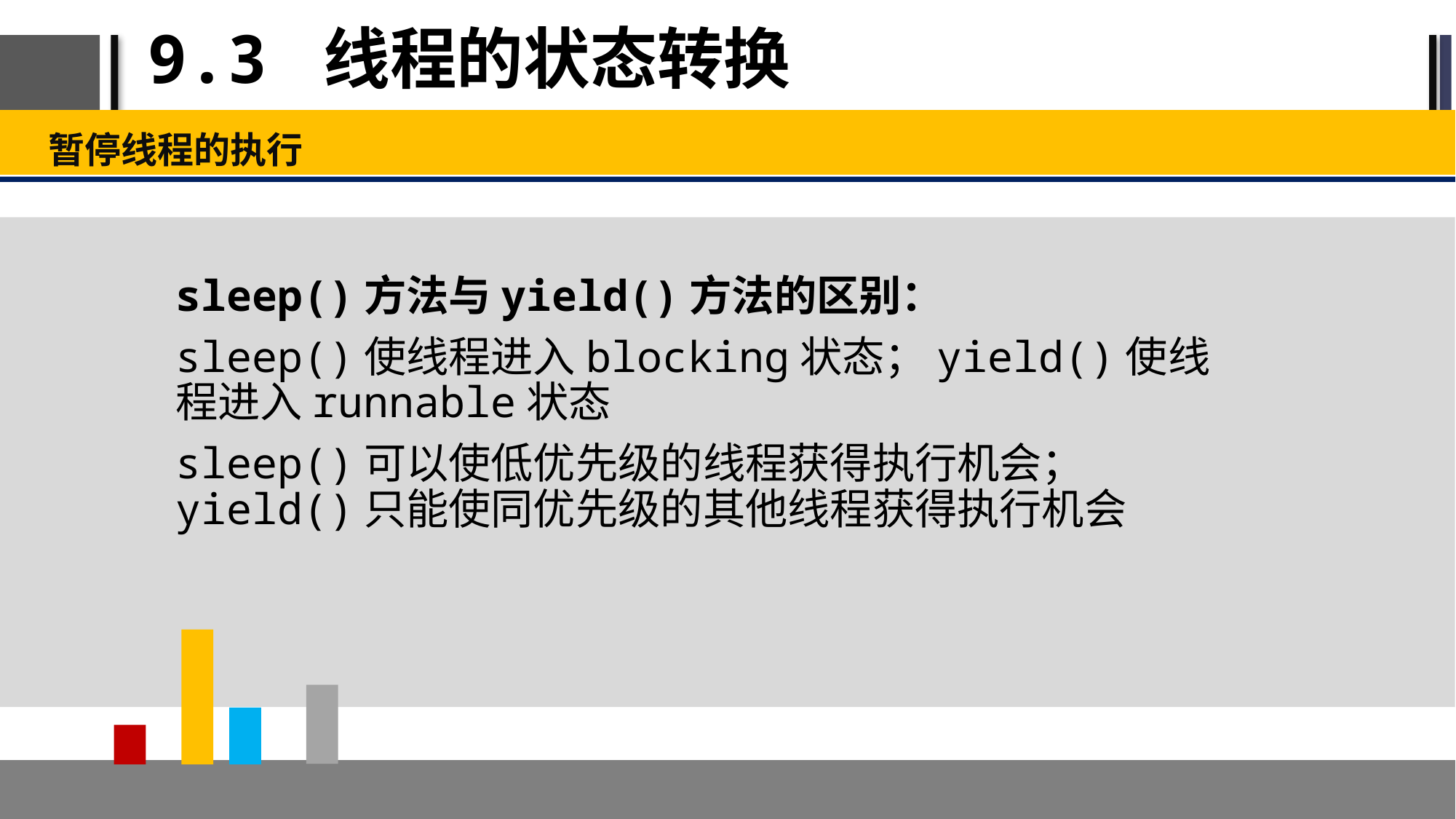

# 9.3 线程的状态转换

暂停线程的执行

sleep()方法与yield()方法的区别：
sleep()使线程进入blocking状态；yield()使线程进入runnable状态
sleep()可以使低优先级的线程获得执行机会；yield()只能使同优先级的其他线程获得执行机会